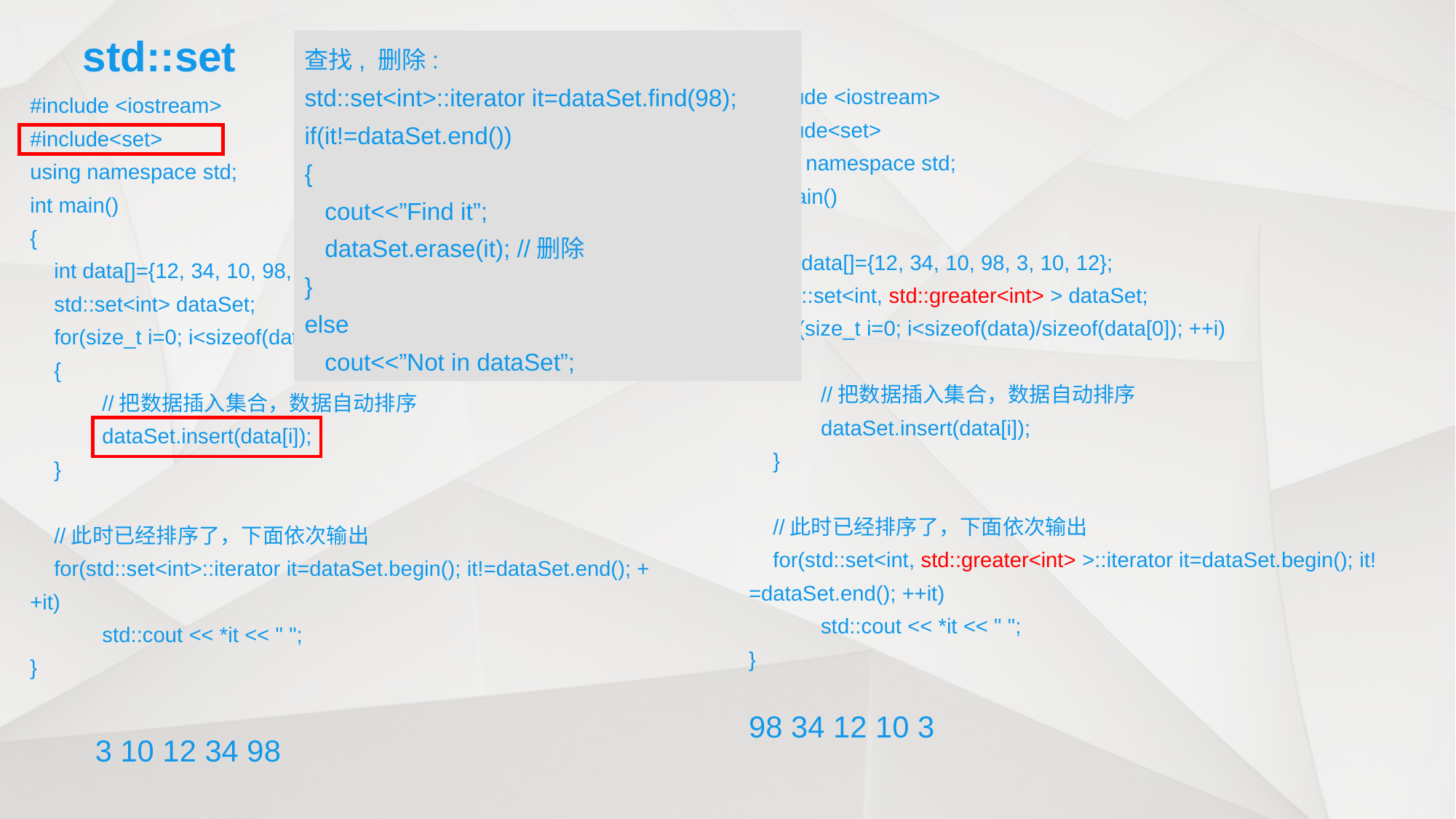

# std::set
查找, 删除:
std::set<int>::iterator it=dataSet.find(98);
if(it!=dataSet.end())
{
   cout<<”Find it”;
   dataSet.erase(it); //删除
}
else
   cout<<”Not in dataSet”;
#include <iostream>
#include<set>
using namespace std;
int main()
{
    int data[]={12, 34, 10, 98, 3, 10, 12};
    std::set<int, std::greater<int> > dataSet;
    for(size_t i=0; i<sizeof(data)/sizeof(data[0]); ++i)
    {
            //把数据插入集合，数据自动排序
            dataSet.insert(data[i]);
    }

    //此时已经排序了，下面依次输出
    for(std::set<int, std::greater<int> >::iterator it=dataSet.begin(); it!=dataSet.end(); ++it)
            std::cout << *it << " ";
}
#include <iostream>
#include<set>
using namespace std;
int main()
{
    int data[]={12, 34, 10, 98, 3, 10, 12};
    std::set<int> dataSet;
    for(size_t i=0; i<sizeof(data)/sizeof(data[0]); ++i)
    {
            //把数据插入集合，数据自动排序
            dataSet.insert(data[i]);
    }

    //此时已经排序了，下面依次输出
    for(std::set<int>::iterator it=dataSet.begin(); it!=dataSet.end(); ++it)
            std::cout << *it << " ";
}

98 34 12 10 3
3 10 12 34 98